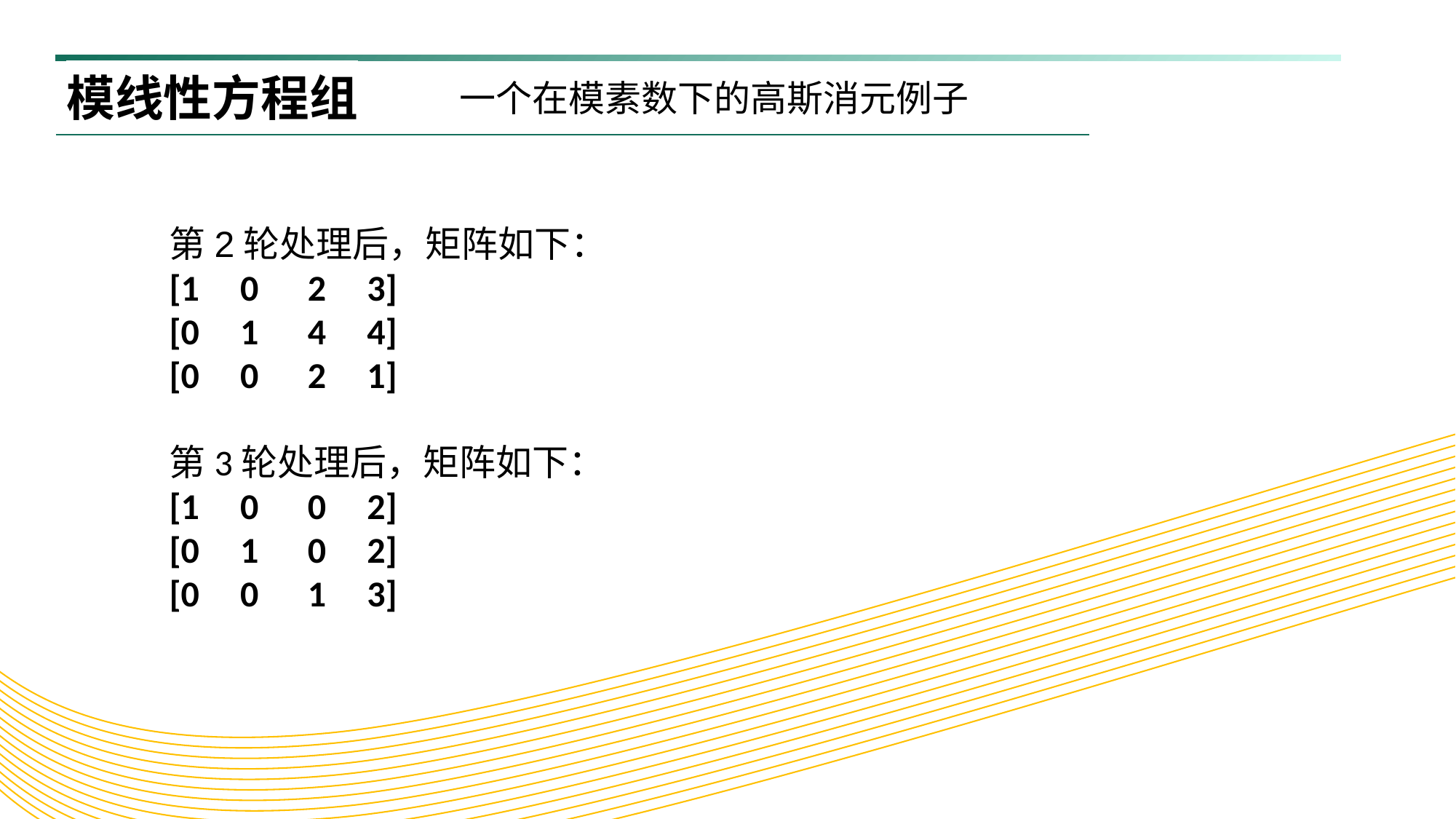

模线性方程组
一个在模素数下的高斯消元例子
第2轮处理后，矩阵如下：
[1     0      2     3]
[0     1      4     4]
[0     0      2     1]

第3轮处理后，矩阵如下：
[1     0      0     2]
[0     1      0     2]
[0     0      1     3]